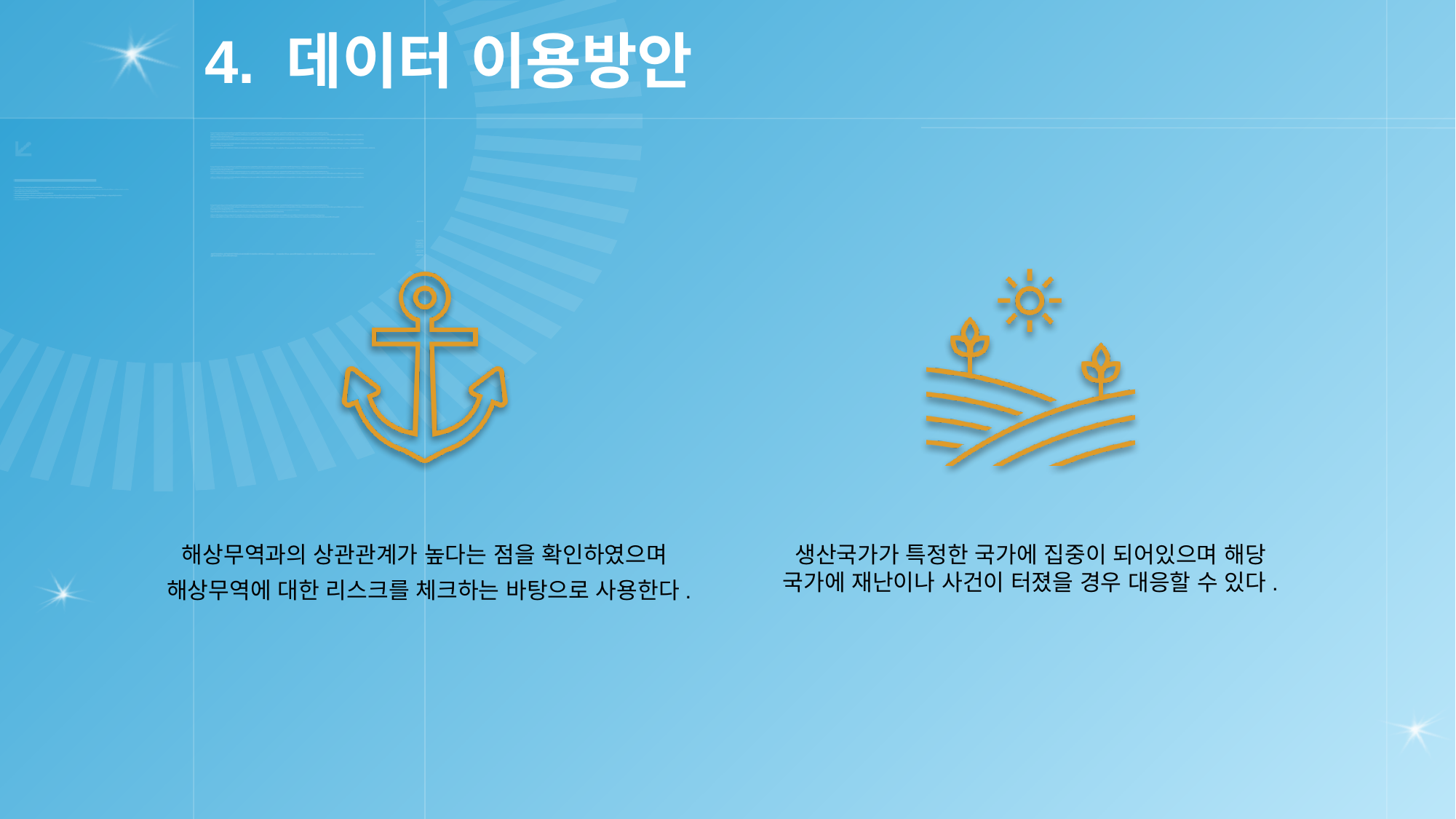

# 4. 데이터 이용방안
해상무역과의 상관관계가 높다는 점을 확인하였으며
해상무역에 대한 리스크를 체크하는 바탕으로 사용한다.
생산국가가 특정한 국가에 집중이 되어있으며 해당 국가에 재난이나 사건이 터졌을 경우 대응할 수 있다.